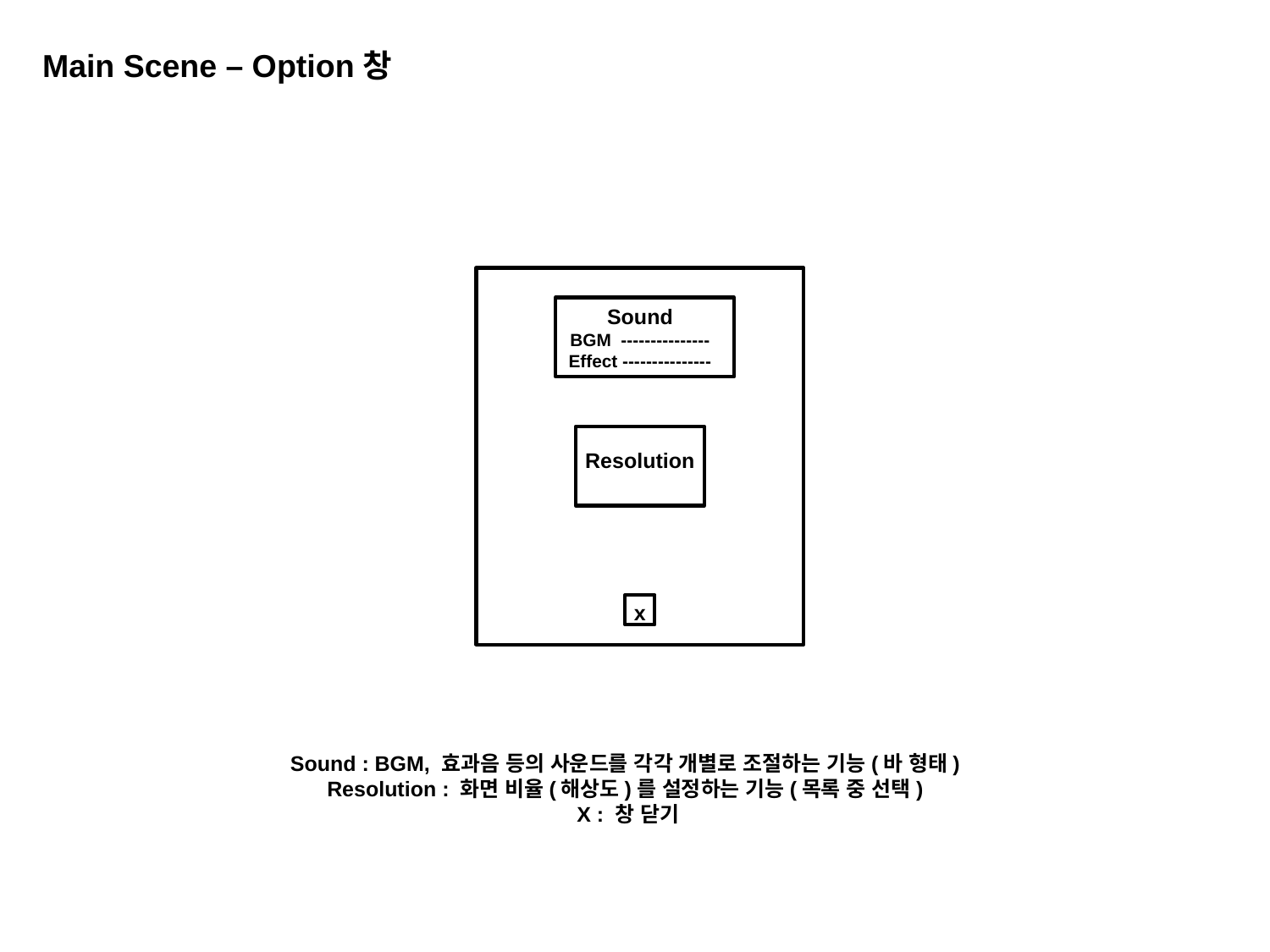

Main Scene – Option창

Sound
BGM  ---------------
Effect ---------------

Resolution

x

Sound : BGM, 효과음 등의 사운드를 각각 개별로 조절하는 기능(바 형태)
Resolution : 화면 비율(해상도)를 설정하는 기능(목록 중 선택)
 X : 창 닫기